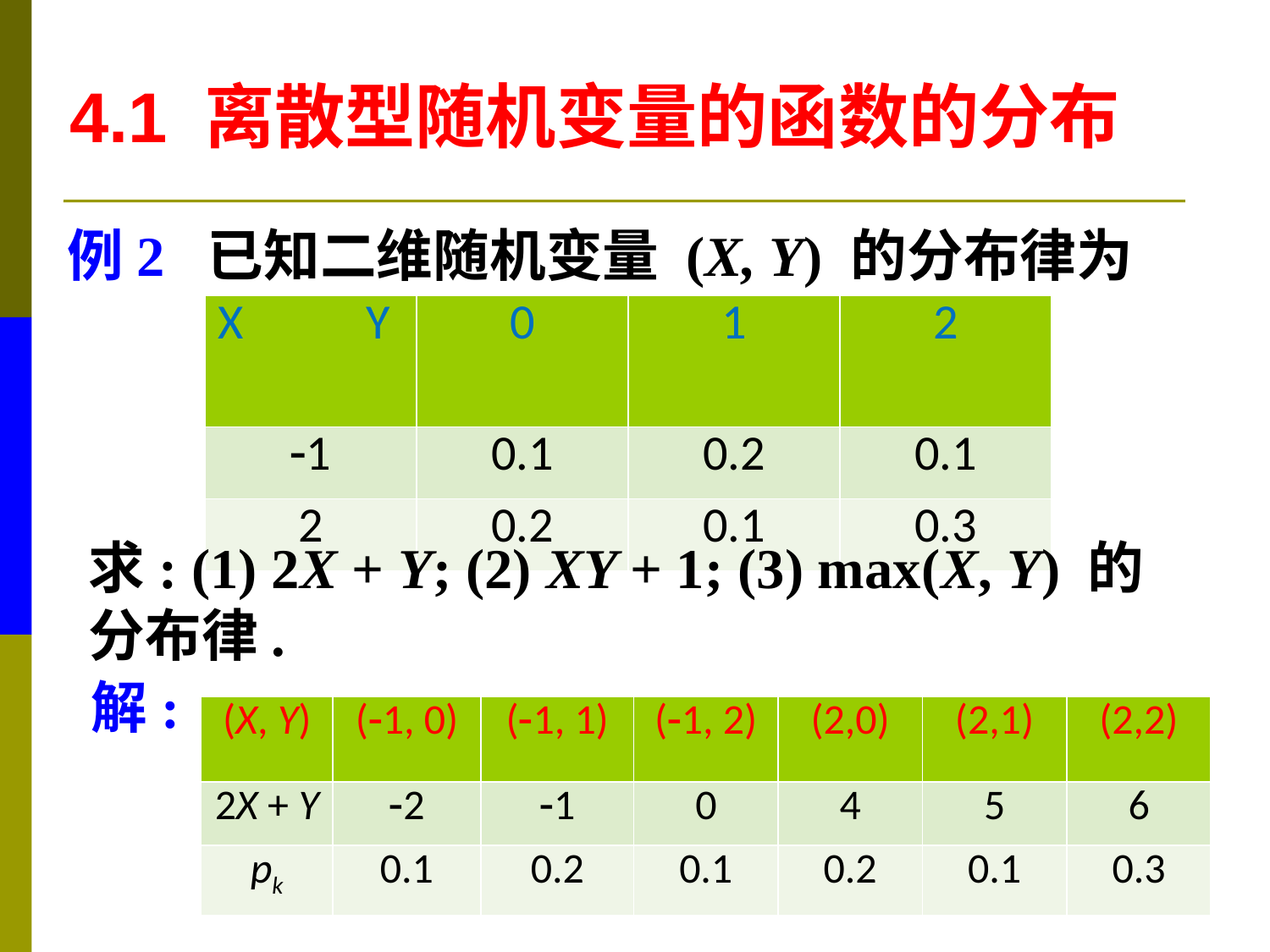

4.1 离散型随机变量的函数的分布
例2  已知二维随机变量 (X, Y) 的分布律为
| X Y | 0 | 1 | 2 |
| --- | --- | --- | --- |
| −1 | 0.1 | 0.2 | 0.1 |
| 2 | 0.2 | 0.1 | 0.3 |
求: (1) 2X + Y; (2) XY + 1; (3) max(X, Y) 的
分布律.
解:
| (X, Y) | (−1, 0) | (−1, 1) | (−1, 2) | (2,0) | (2,1) | (2,2) |
| --- | --- | --- | --- | --- | --- | --- |
| 2X + Y | −2 | −1 | 0 | 4 | 5 | 6 |
| pk | 0.1 | 0.2 | 0.1 | 0.2 | 0.1 | 0.3 |